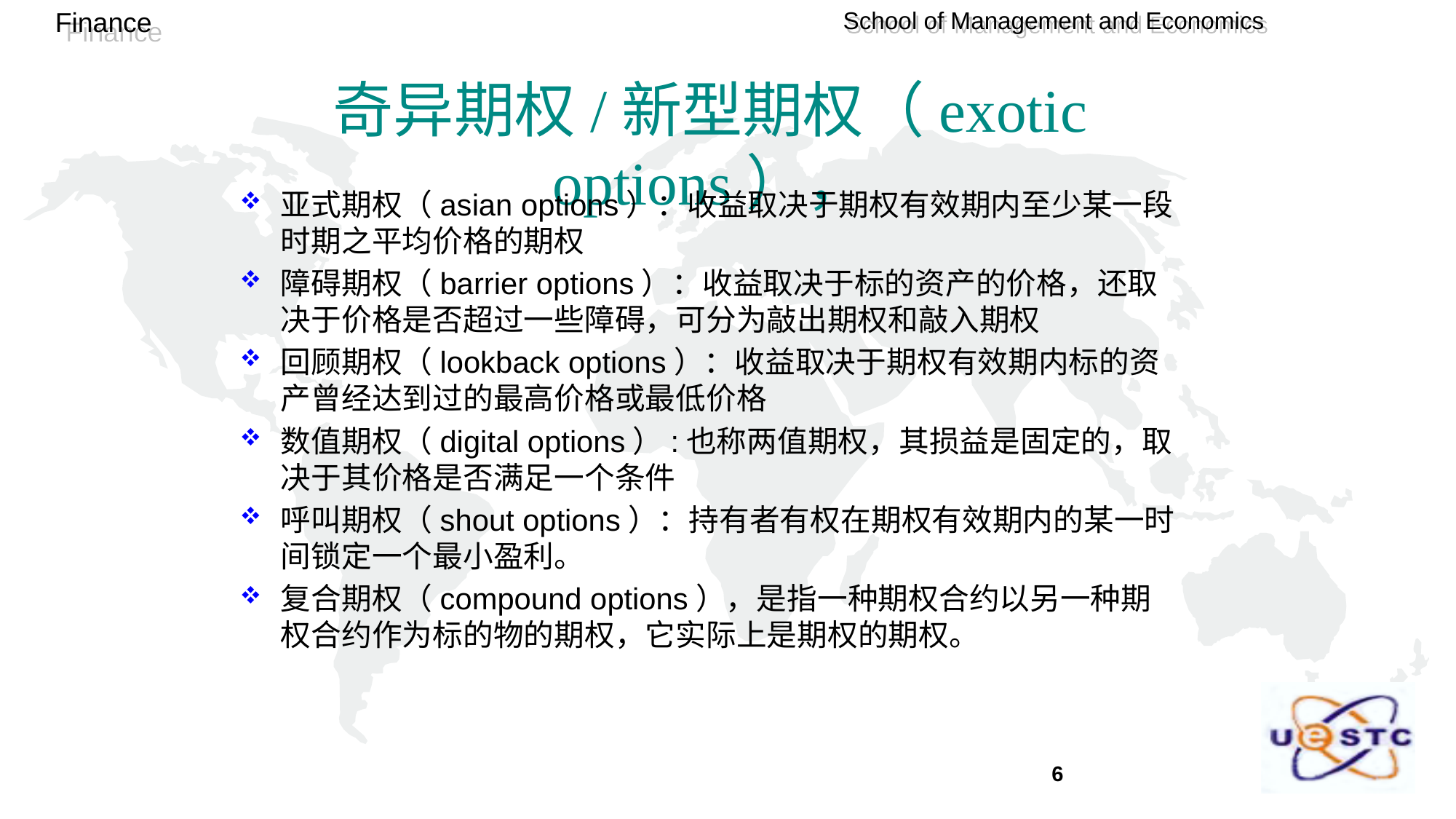

# 奇异期权/新型期权（exotic options），
亚式期权（asian options）：收益取决于期权有效期内至少某一段时期之平均价格的期权
障碍期权（barrier options）：收益取决于标的资产的价格，还取决于价格是否超过一些障碍，可分为敲出期权和敲入期权
回顾期权（lookback options）：收益取决于期权有效期内标的资产曾经达到过的最高价格或最低价格
数值期权（digital options）:也称两值期权，其损益是固定的，取决于其价格是否满足一个条件
呼叫期权（shout options）：持有者有权在期权有效期内的某一时间锁定一个最小盈利。
复合期权（compound options），是指一种期权合约以另一种期权合约作为标的物的期权，它实际上是期权的期权。